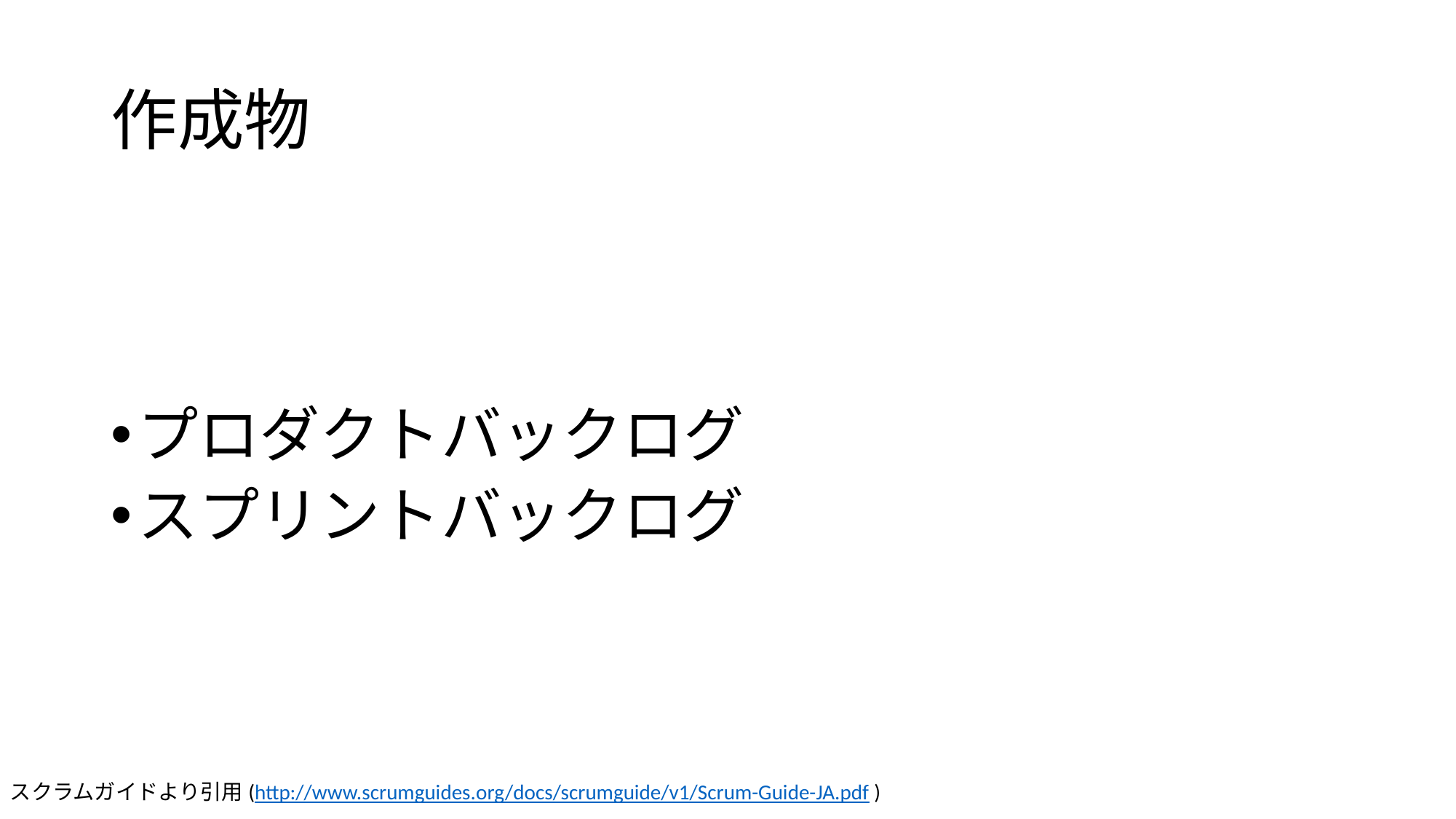

# 作成物
プロダクトバックログ
スプリントバックログ
スクラムガイドより引用(http://www.scrumguides.org/docs/scrumguide/v1/Scrum-Guide-JA.pdf )